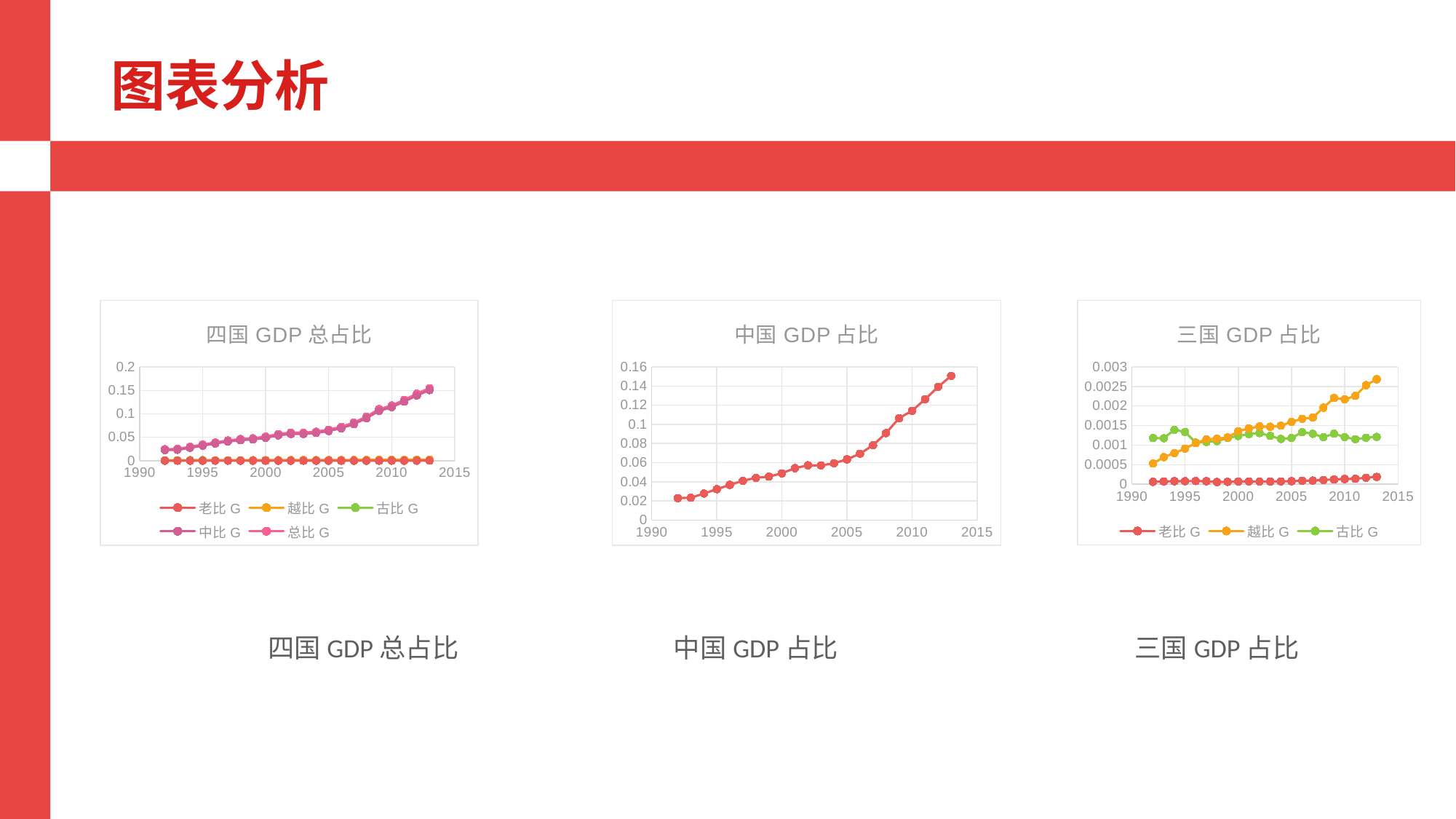

图表分析

### Chart: 四国GDP总占比

| Category | 老比G | 越比G | 古比G | 中比G | 总比G |
|---|---|---|---|---|---|

### Chart: 中国GDP占比

| Category | 中比G |
|---|---|

### Chart: 三国GDP占比

| Category | 老比G | 越比G | 古比G |
|---|---|---|---|
                          四国GDP总占比                                     中国GDP占比                                                   三国GDP占比